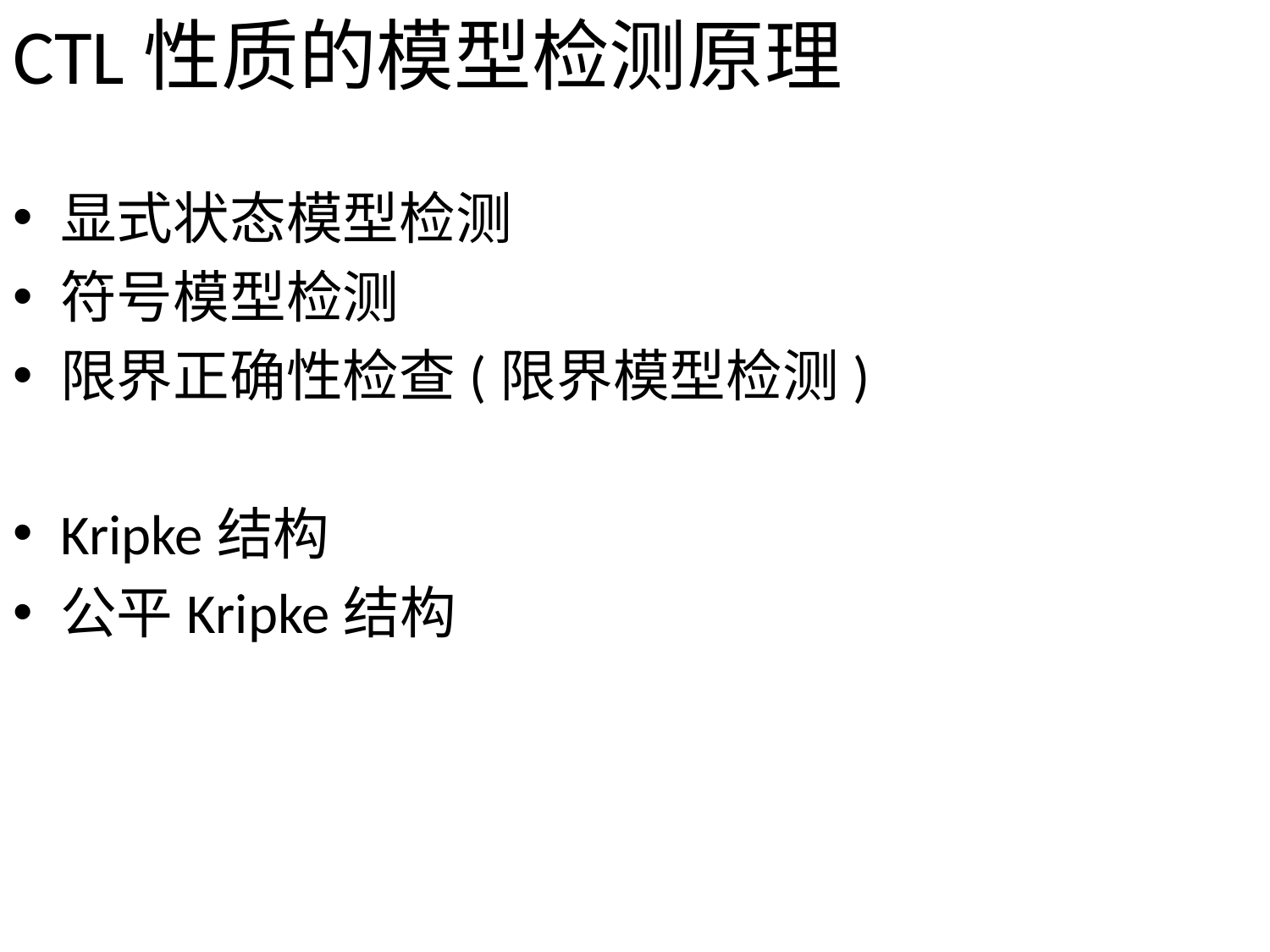

# CTL性质的模型检测原理
显式状态模型检测
符号模型检测
限界正确性检查(限界模型检测)

Kripke结构
公平Kripke结构